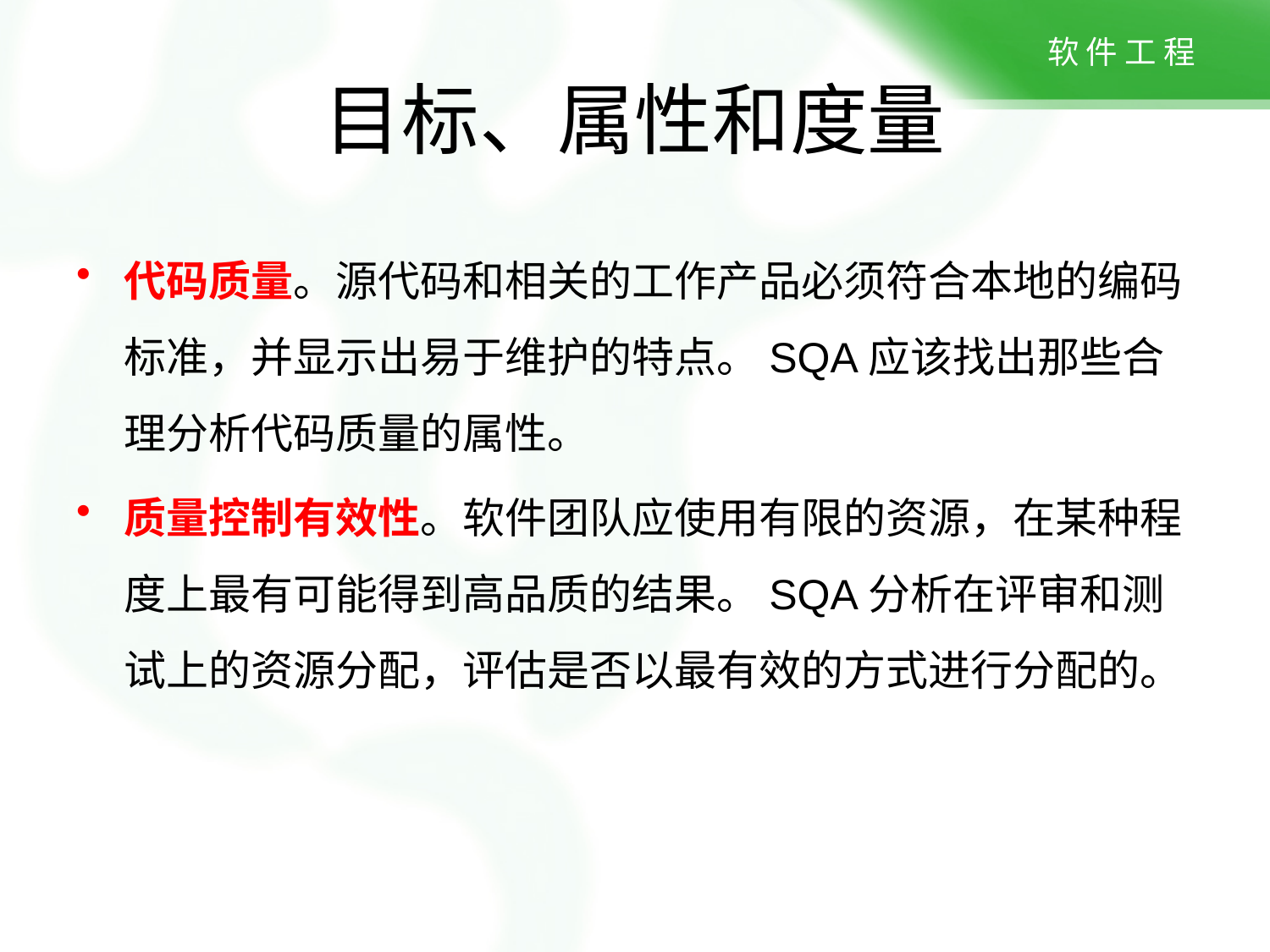

# 目标、属性和度量
代码质量。源代码和相关的工作产品必须符合本地的编码标准，并显示出易于维护的特点。SQA应该找出那些合理分析代码质量的属性。
质量控制有效性。软件团队应使用有限的资源，在某种程度上最有可能得到高品质的结果。SQA分析在评审和测试上的资源分配，评估是否以最有效的方式进行分配的。